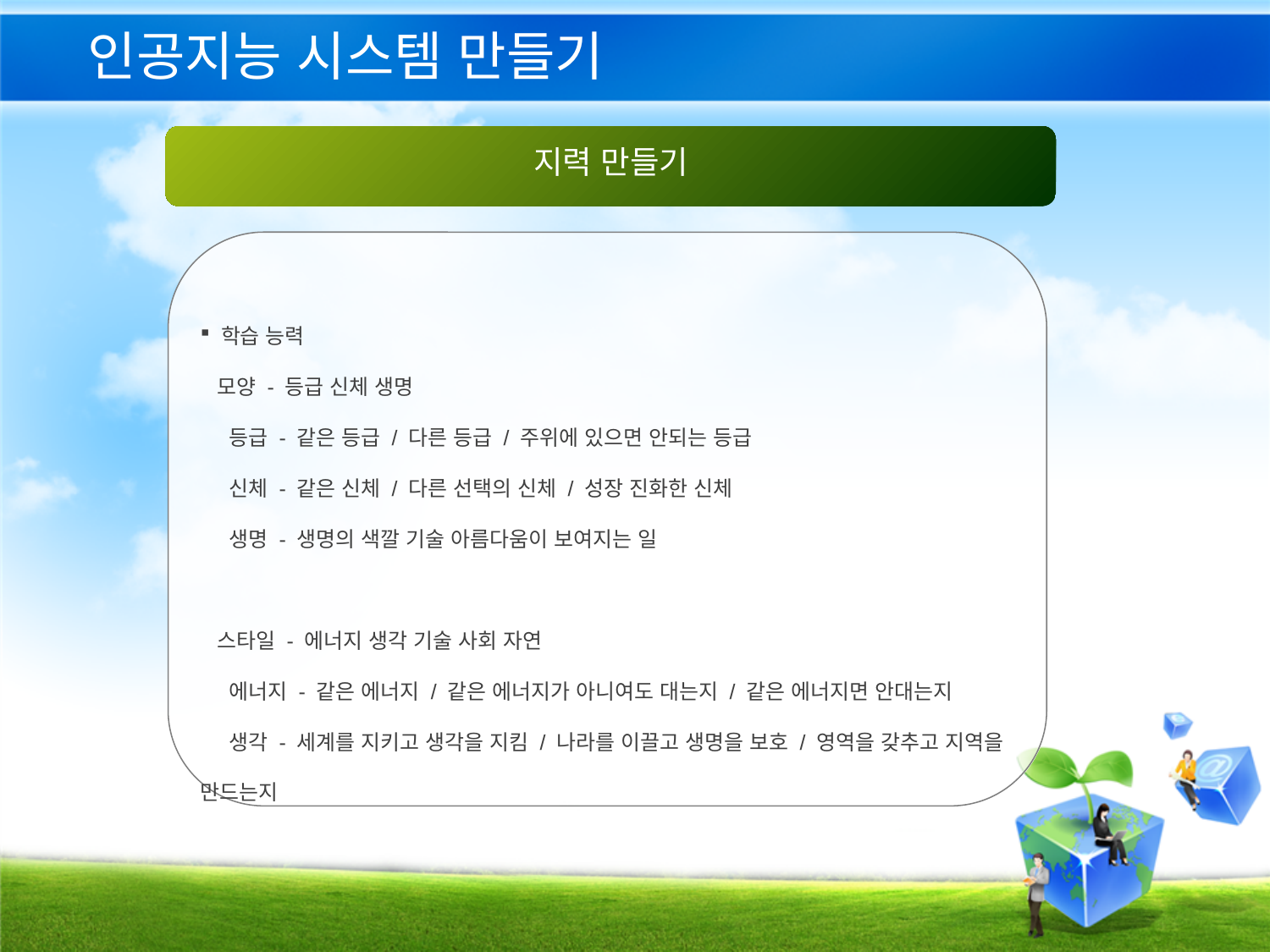

# 인공지능 시스템 만들기

지력 만들기

 학습 능력
  모양 - 등급 신체 생명
    등급 - 같은 등급 / 다른 등급 / 주위에 있으면 안되는 등급
    신체 - 같은 신체 / 다른 선택의 신체 / 성장 진화한 신체
    생명 - 생명의 색깔 기술 아름다움이 보여지는 일

  스타일 - 에너지 생각 기술 사회 자연
    에너지 - 같은 에너지 / 같은 에너지가 아니여도 대는지 / 같은 에너지면 안대는지
    생각 - 세계를 지키고 생각을 지킴 / 나라를 이끌고 생명을 보호 / 영역을 갖추고 지역을 만드는지